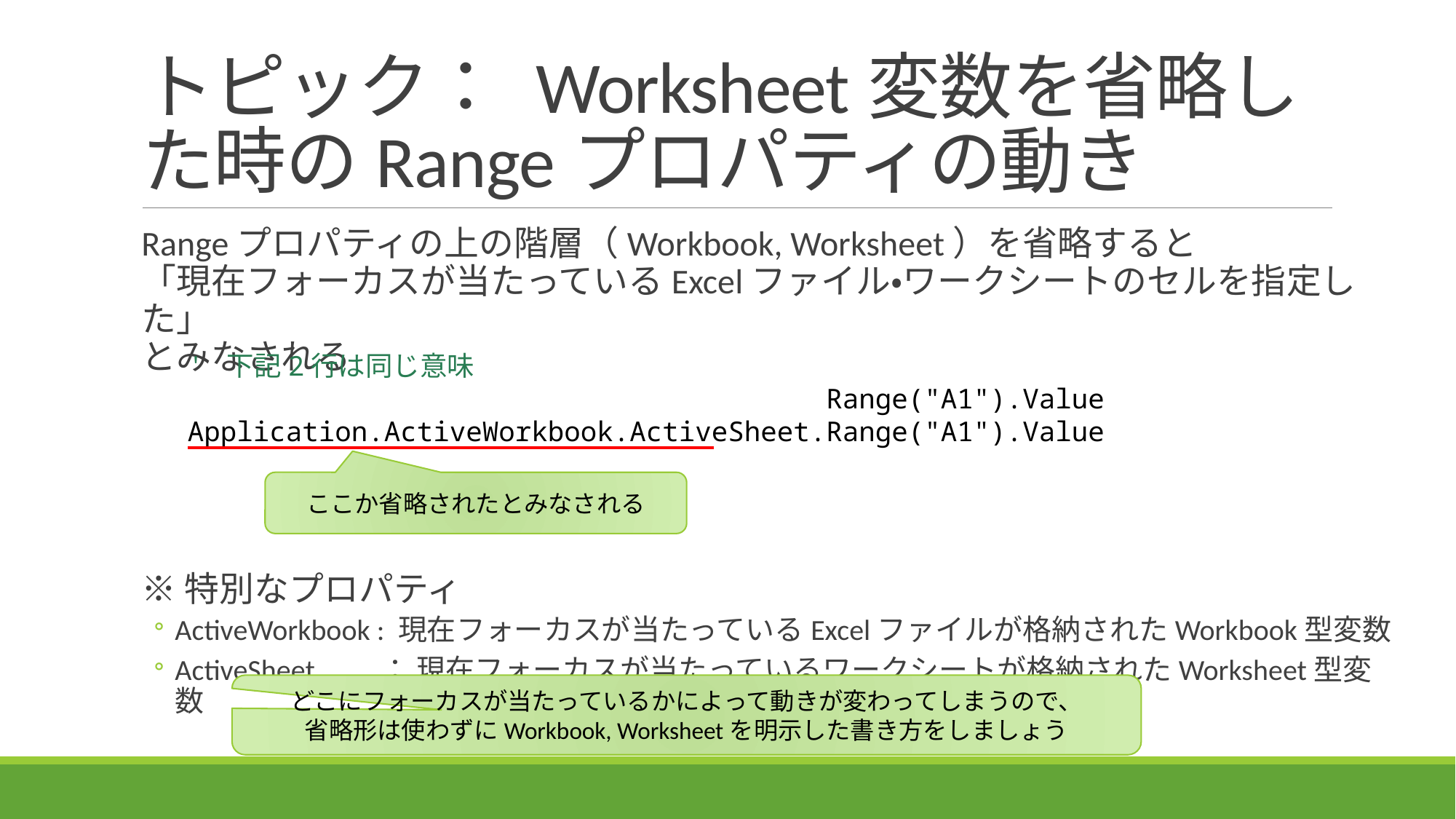

# トピック： Worksheet変数を省略した時のRangeプロパティの動き
Rangeプロパティの上の階層（Workbook, Worksheet）を省略すると
「現在フォーカスが当たっているExcelファイル・ワークシートのセルを指定した」
とみなされる

※特別なプロパティ
ActiveWorkbook : 現在フォーカスが当たっているExcelファイルが格納されたWorkbook型変数
ActiveSheet         ： 現在フォーカスが当たっているワークシートが格納されたWorksheet型変数
' 下記2行は同じ意味
                                       Range("A1").Value
Application.ActiveWorkbook.ActiveSheet.Range("A1").Value
ここか省略されたとみなされる
どこにフォーカスが当たっているかによって動きが変わってしまうので、
省略形は使わずにWorkbook, Worksheetを明示した書き方をしましょう